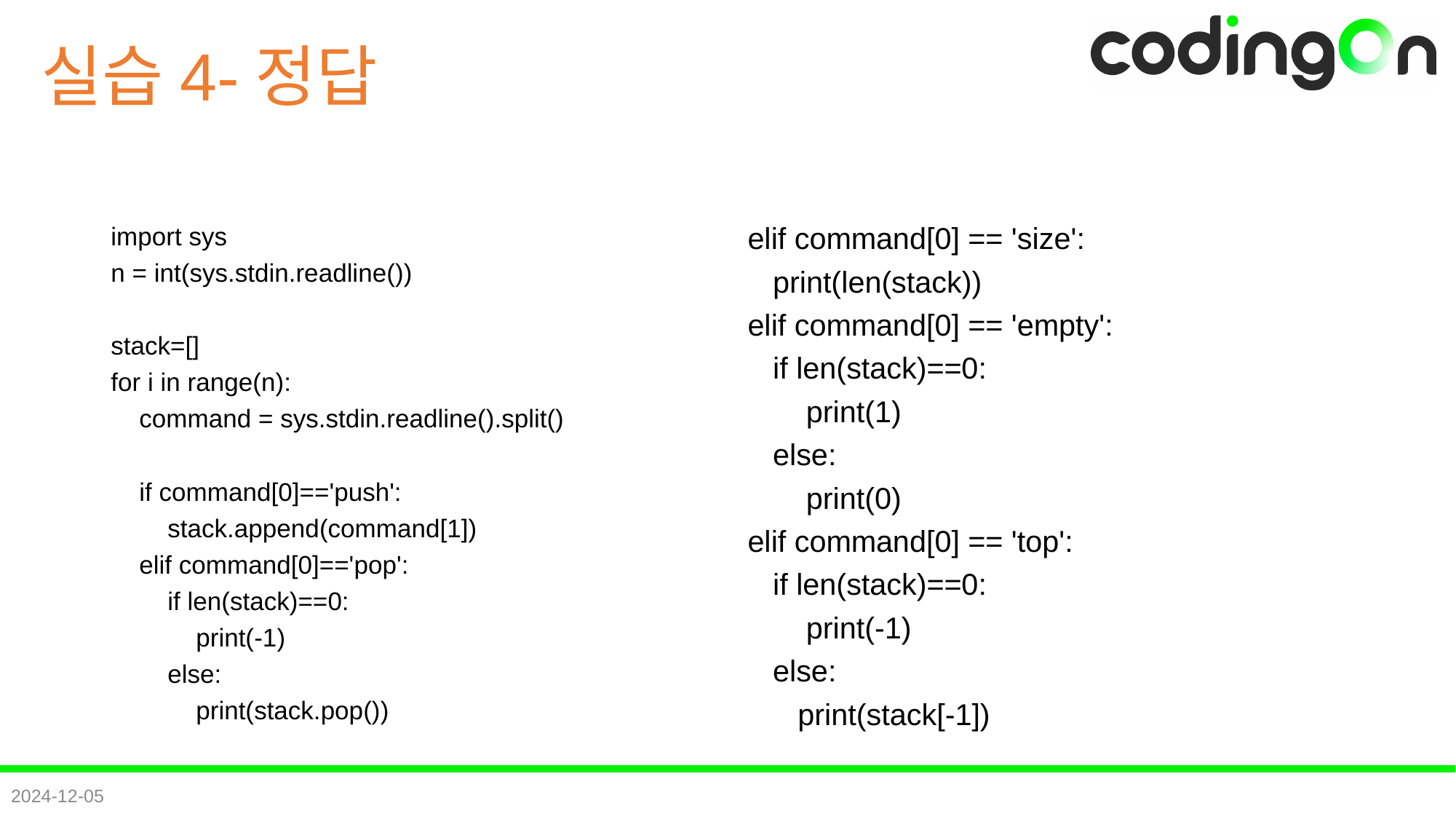

# 실습4-정답
import sys
n = int(sys.stdin.readline())

stack=[]
for i in range(n):
    command = sys.stdin.readline().split()

    if command[0]=='push':
        stack.append(command[1])
    elif command[0]=='pop':
        if len(stack)==0:
            print(-1)
        else:
            print(stack.pop())
elif command[0] == 'size':
   print(len(stack))
elif command[0] == 'empty':
   if len(stack)==0:
       print(1)
   else:
       print(0)
elif command[0] == 'top':
   if len(stack)==0:
       print(-1)
   else:
      print(stack[-1])
2024-12-05